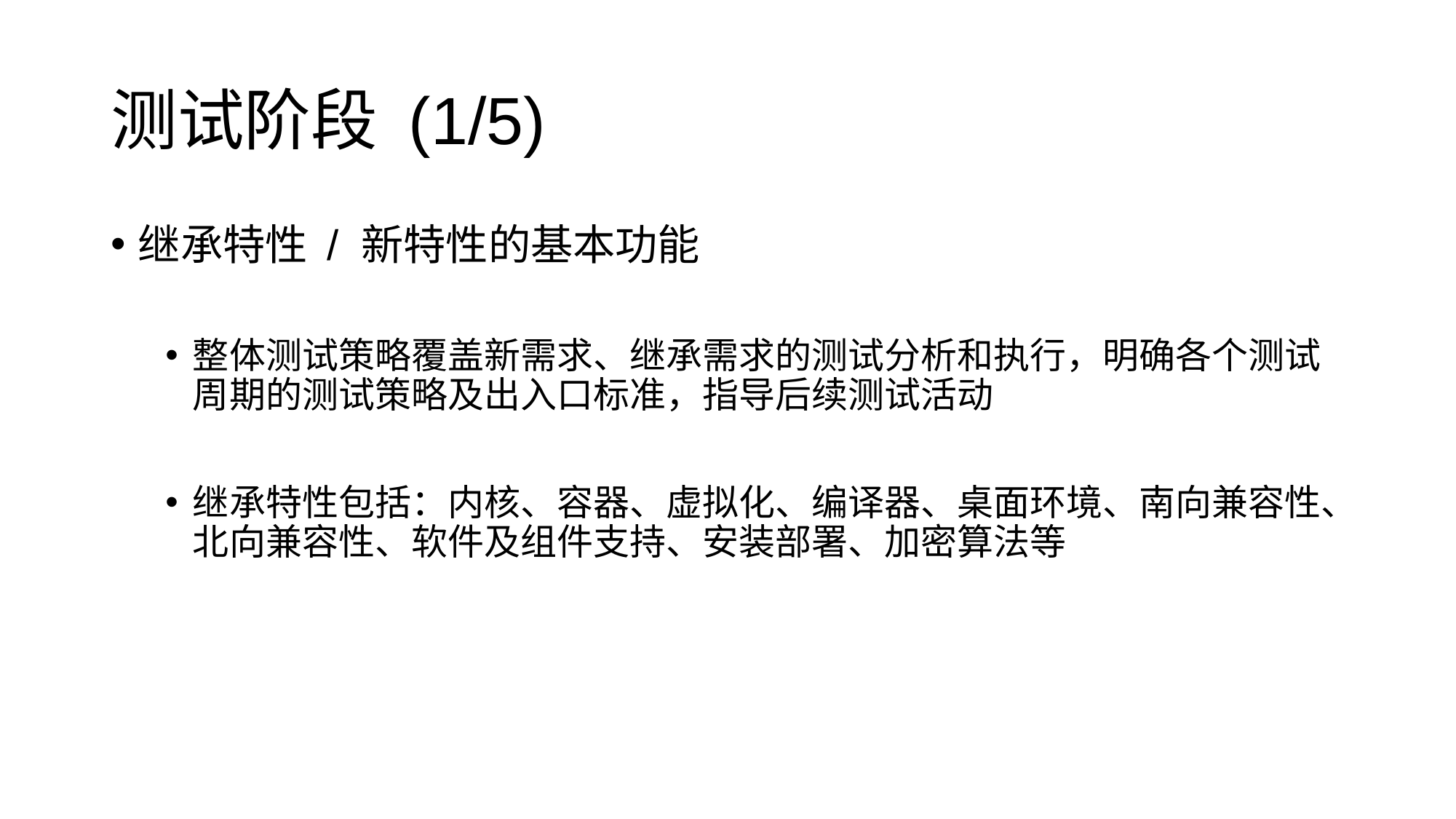

# 测试阶段 (1/5)
继承特性 / 新特性的基本功能

整体测试策略覆盖新需求、继承需求的测试分析和执行，明确各个测试周期的测试策略及出入口标准，指导后续测试活动

继承特性包括：内核、容器、虚拟化、编译器、桌面环境、南向兼容性、北向兼容性、软件及组件支持、安装部署、加密算法等